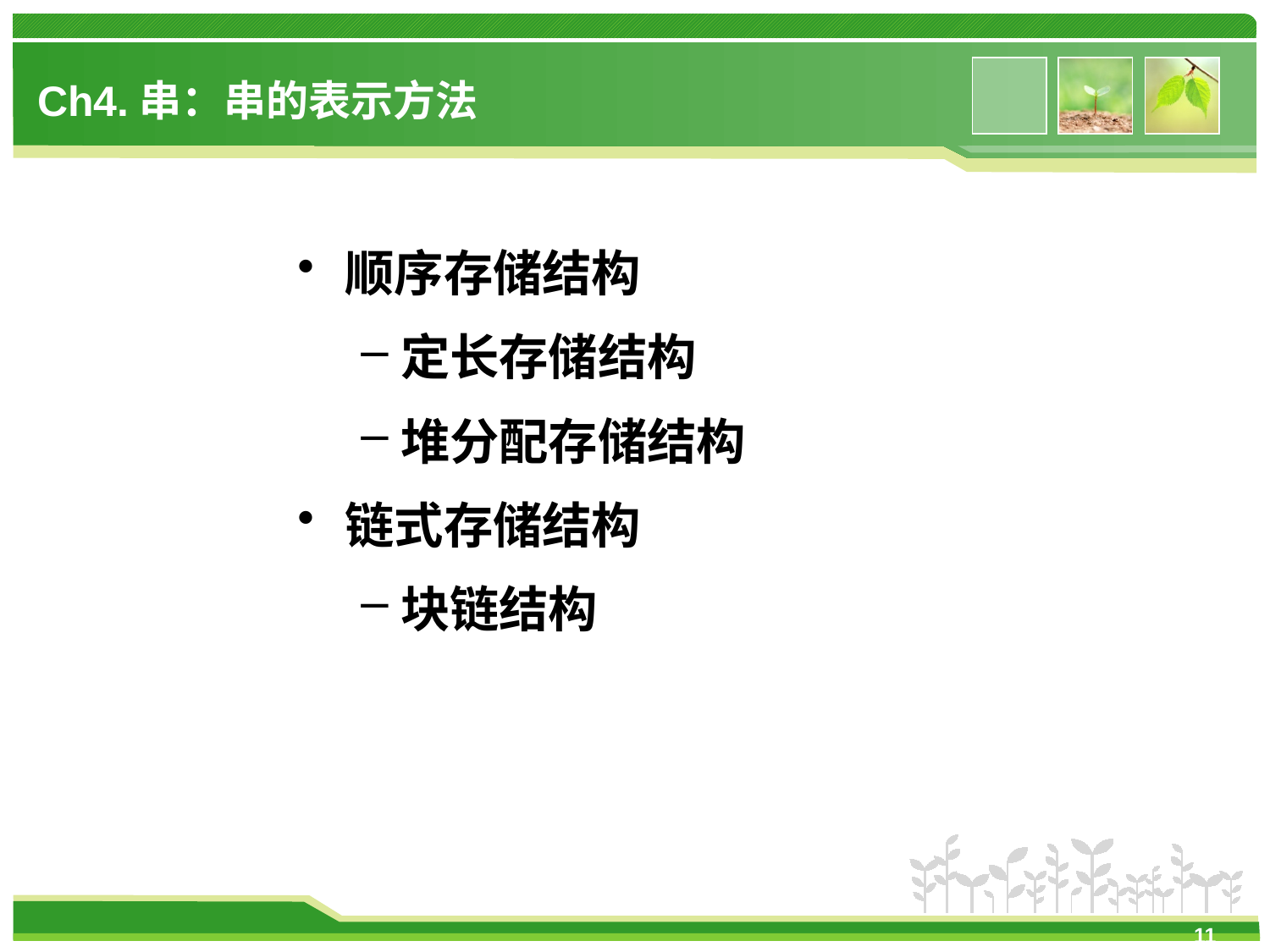

# Ch4.串：串的表示方法
顺序存储结构
定长存储结构
堆分配存储结构
链式存储结构
块链结构
11